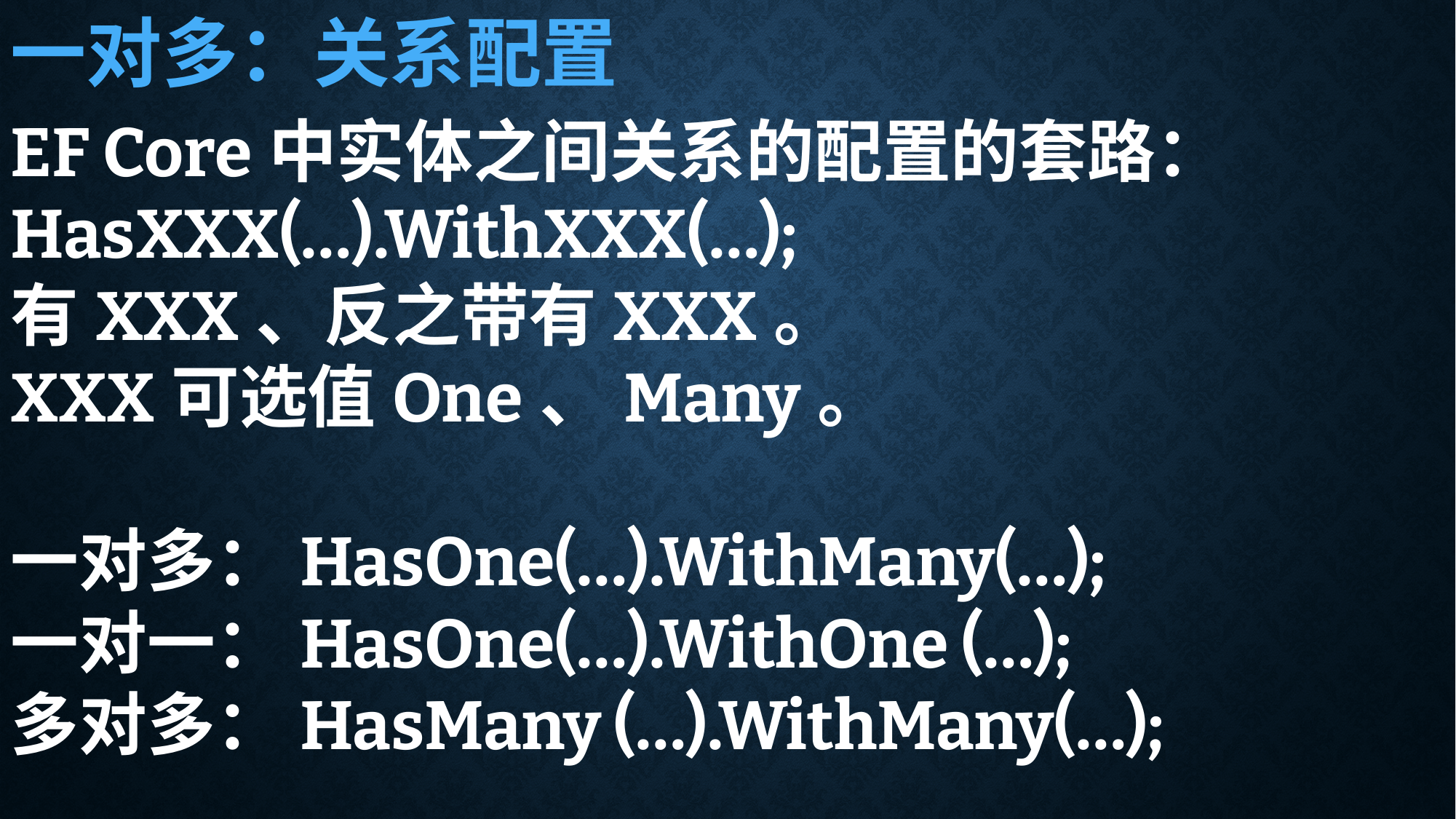

一对多：关系配置
EF Core中实体之间关系的配置的套路：
HasXXX(…).WithXXX(…);
有XXX、反之带有XXX。
XXX可选值One、Many。

一对多：HasOne(…).WithMany(…);
一对一：HasOne(…).WithOne (…);
多对多：HasMany (…).WithMany(…);